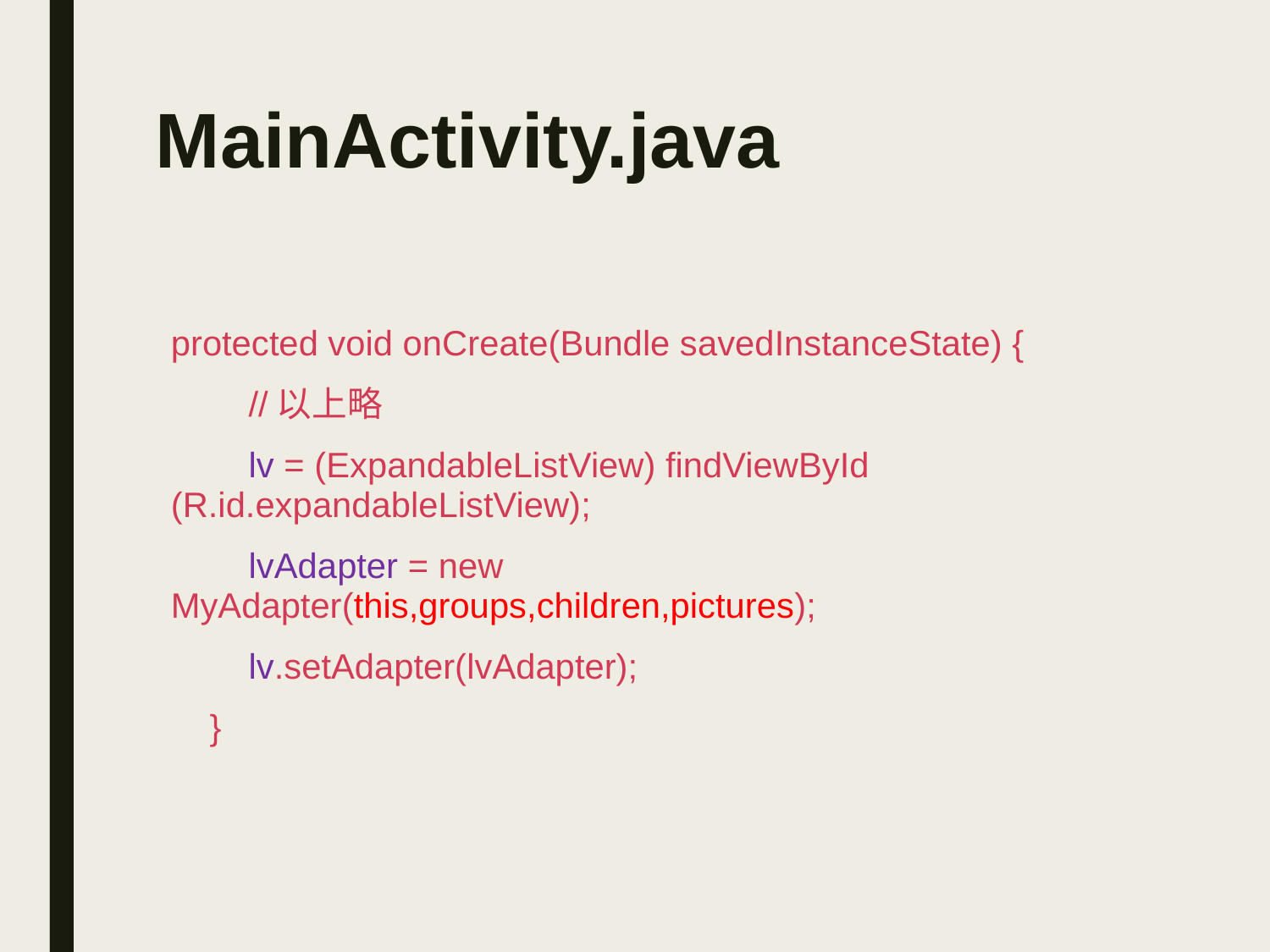

# MainActivity.java
protected void onCreate(Bundle savedInstanceState) {
        //以上略
        lv = (ExpandableListView) findViewById (R.id.expandableListView);
        lvAdapter = new MyAdapter(this,groups,children,pictures);
        lv.setAdapter(lvAdapter);
    }